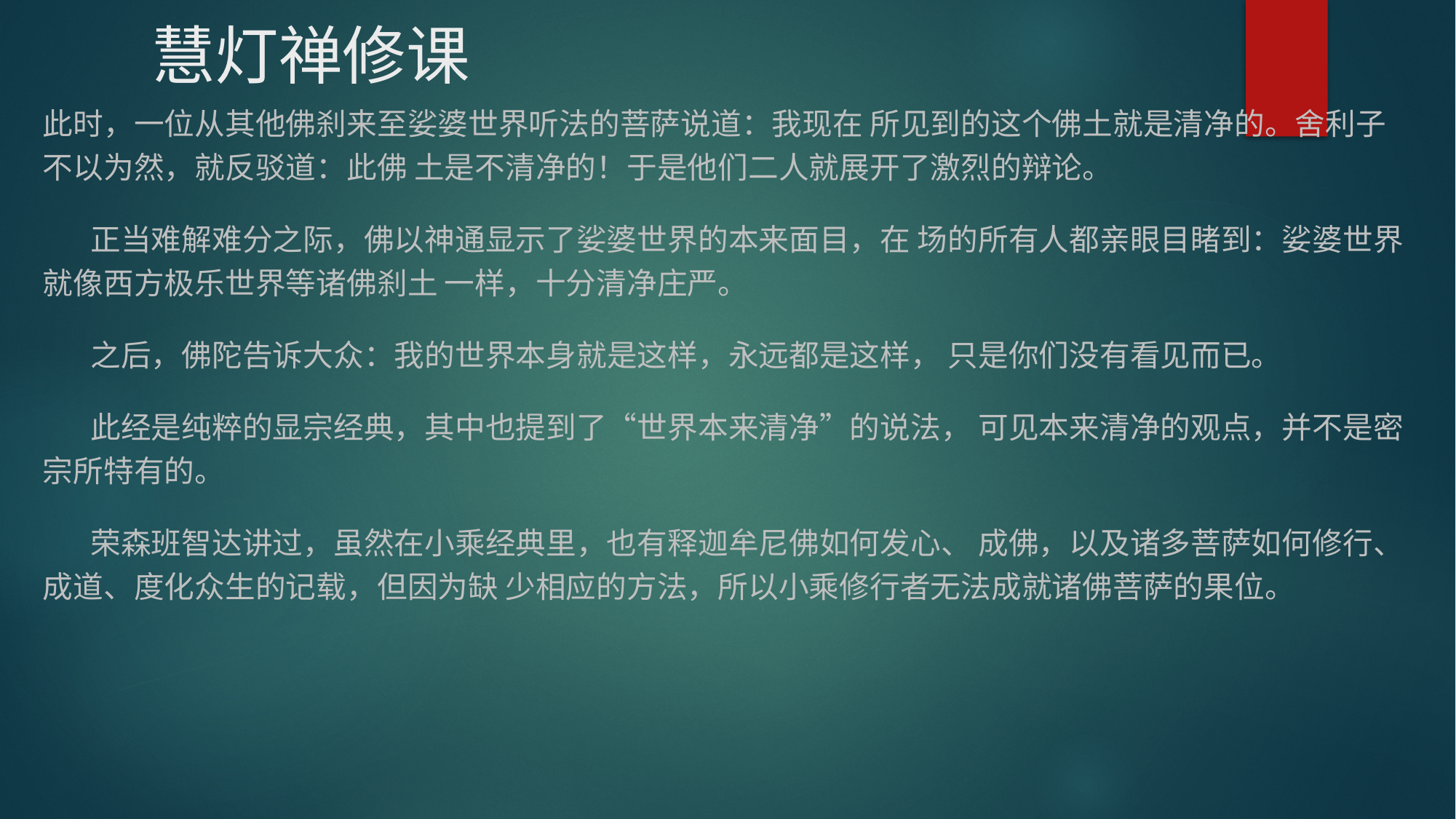

慧灯禅修课
此时，一位从其他佛刹来至娑婆世界听法的菩萨说道：我现在 所见到的这个佛土就是清净的。舍利子不以为然，就反驳道：此佛 土是不清净的！于是他们二人就展开了激烈的辩论。
      正当难解难分之际，佛以神通显示了娑婆世界的本来面目，在 场的所有人都亲眼目睹到：娑婆世界就像西方极乐世界等诸佛刹土 一样，十分清净庄严。
      之后，佛陀告诉大众：我的世界本身就是这样，永远都是这样， 只是你们没有看见而已。
      此经是纯粹的显宗经典，其中也提到了“世界本来清净”的说法， 可见本来清净的观点，并不是密宗所特有的。
      荣森班智达讲过，虽然在小乘经典里，也有释迦牟尼佛如何发心、 成佛，以及诸多菩萨如何修行、成道、度化众生的记载，但因为缺 少相应的方法，所以小乘修行者无法成就诸佛菩萨的果位。